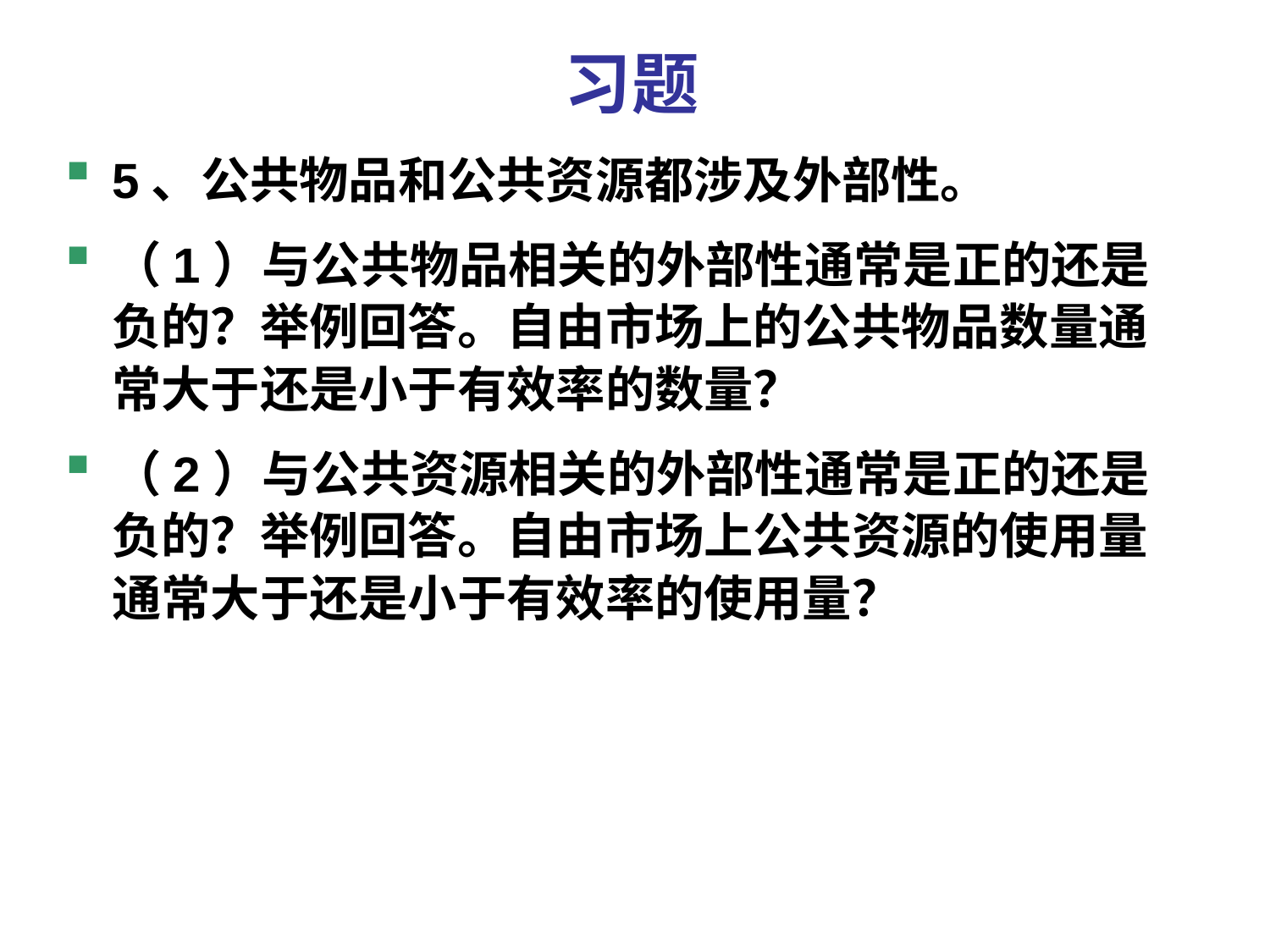

# 习题
5、公共物品和公共资源都涉及外部性。
（1）与公共物品相关的外部性通常是正的还是负的？举例回答。自由市场上的公共物品数量通常大于还是小于有效率的数量？
（2）与公共资源相关的外部性通常是正的还是负的？举例回答。自由市场上公共资源的使用量通常大于还是小于有效率的使用量？